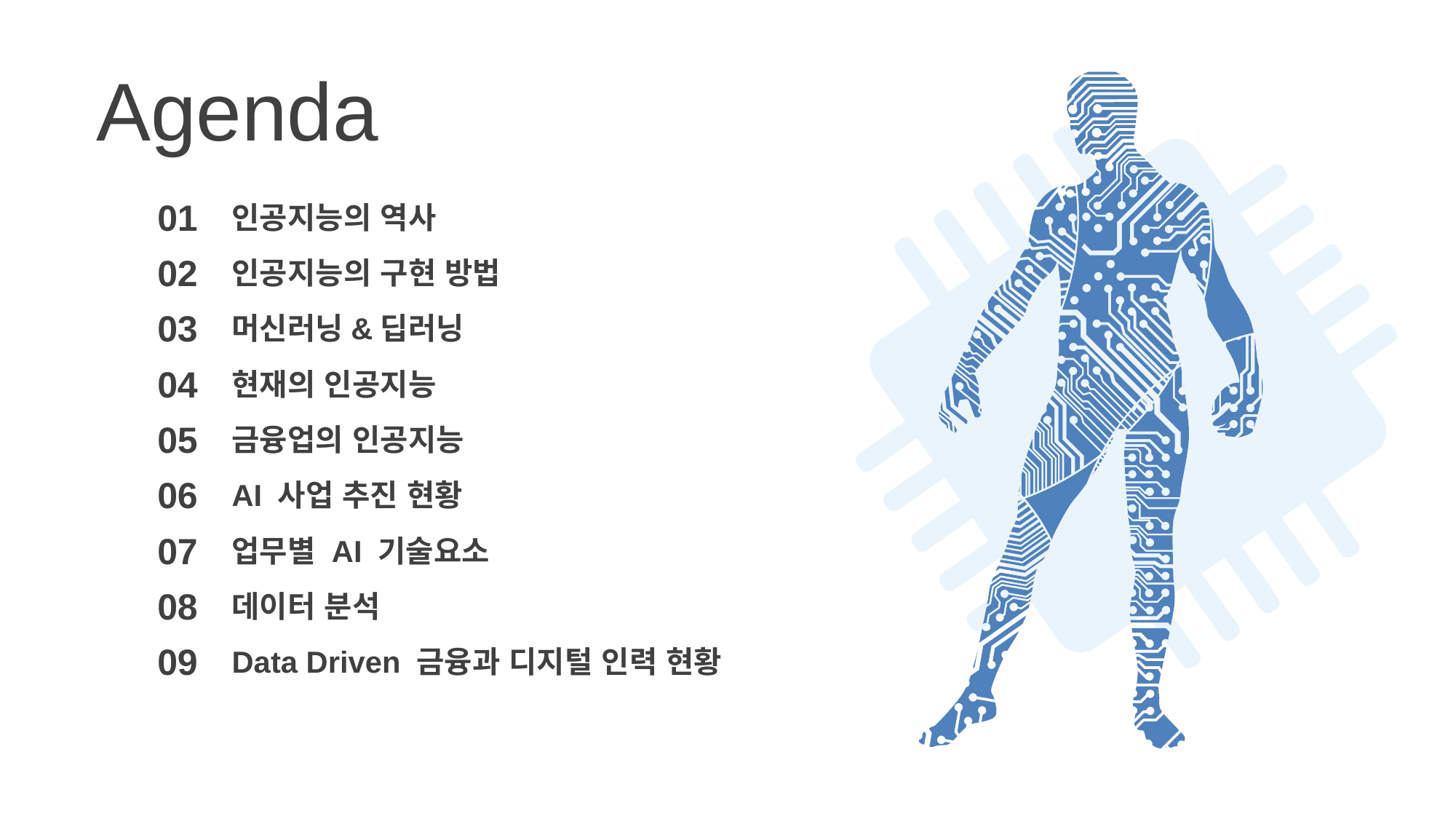

Agenda

01
인공지능의 역사
02
인공지능의 구현 방법
03
머신러닝&딥러닝
04
현재의 인공지능
05
금융업의 인공지능
06
AI 사업 추진 현황
07
업무별 AI 기술요소
08
데이터 분석
09
Data Driven 금융과 디지털 인력 현황